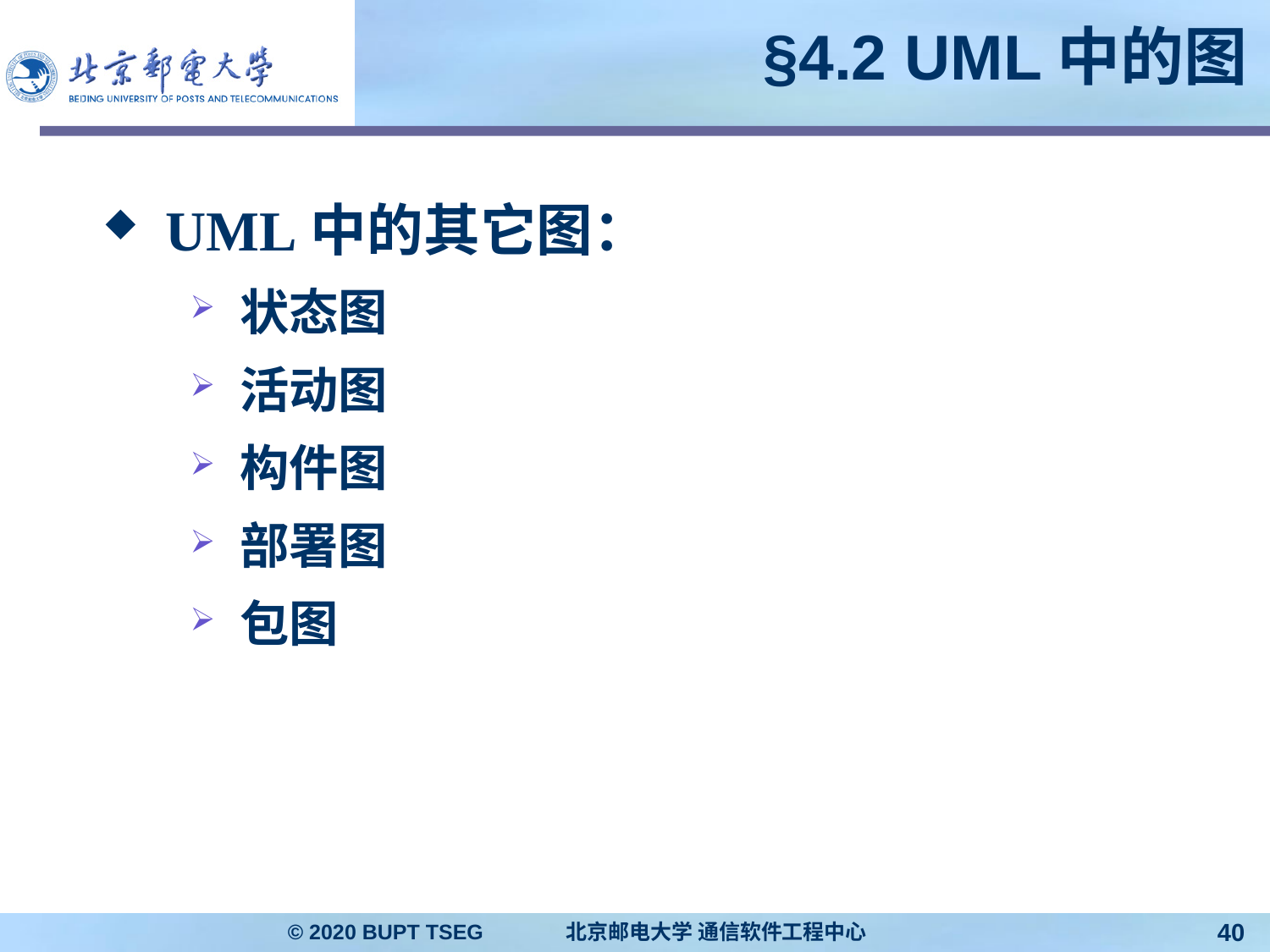

# §4.2 UML中的图
UML中的其它图：
状态图
活动图
构件图
部署图
包图
© 2020 BUPT TSEG             北京邮电大学 通信软件工程中心